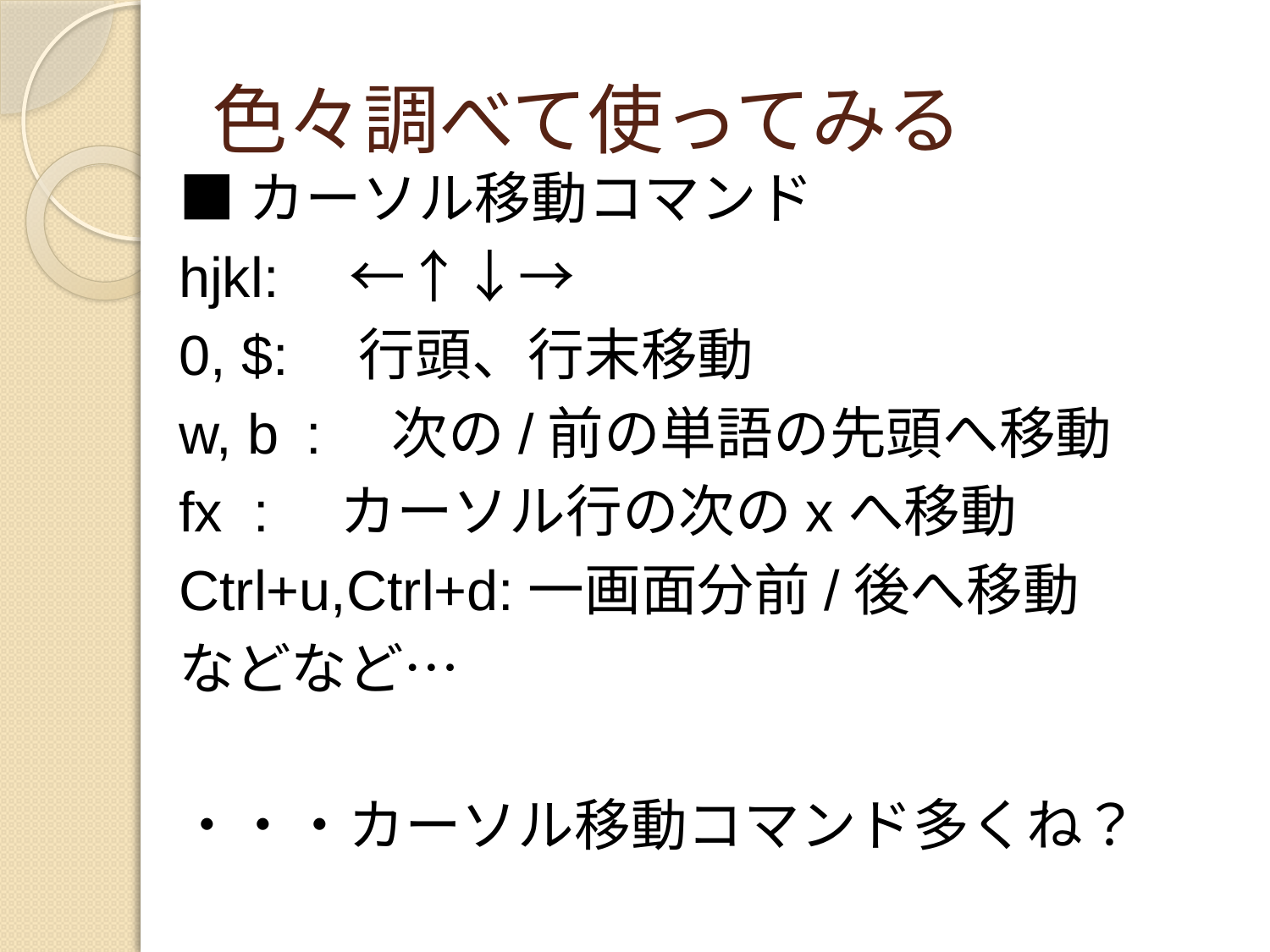

# 色々調べて使ってみる
■カーソル移動コマンド
hjkl:　←↑↓→
0, $:　行頭、行末移動
w, b	:　次の/前の単語の先頭へ移動
fx  :　カーソル行の次のxへ移動
Ctrl+u,Ctrl+d:一画面分前/後へ移動
などなど…

・・・カーソル移動コマンド多くね？